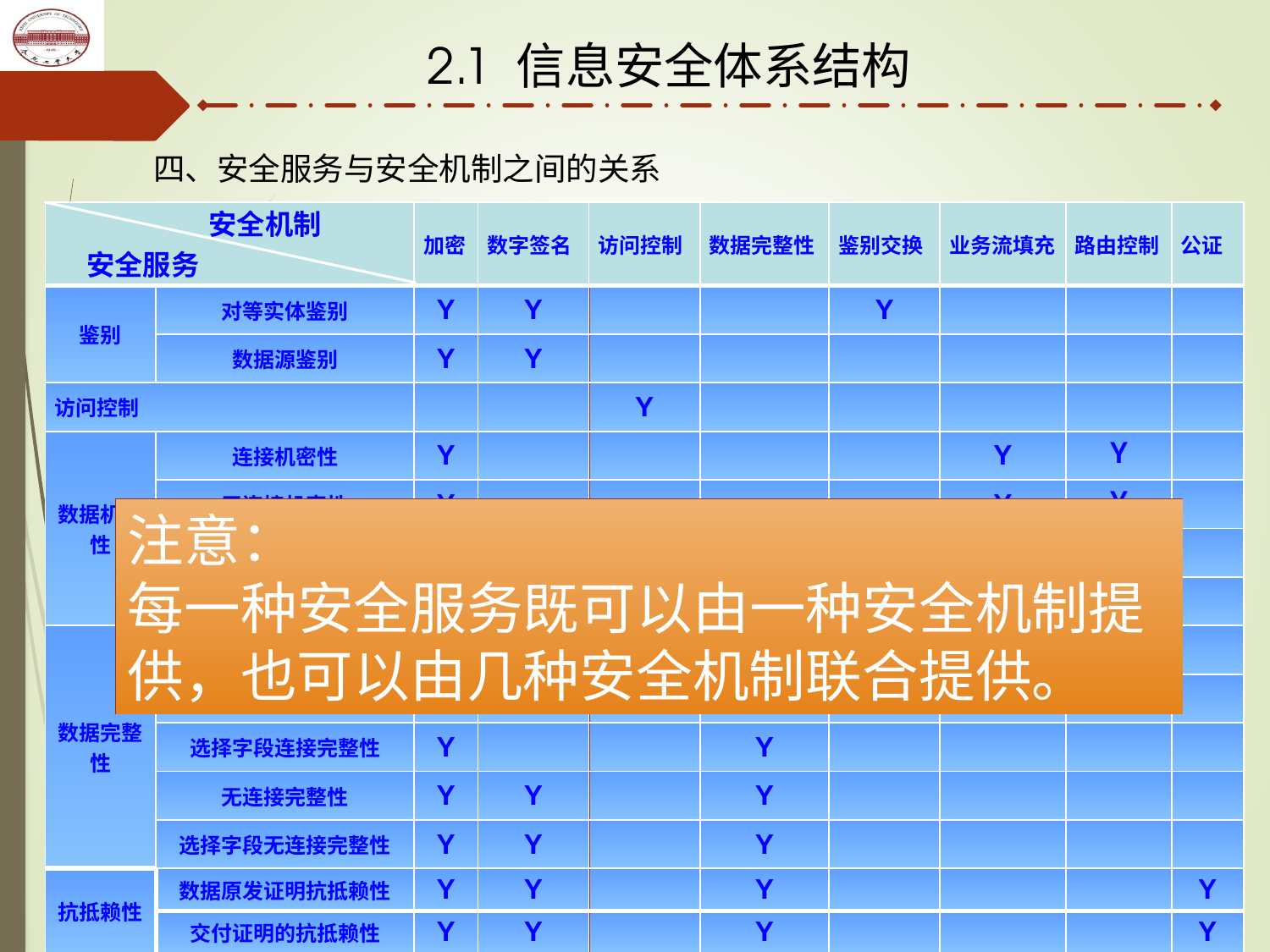

2.1 信息安全体系结构
四、安全服务与安全机制之间的关系
| 安全机制 安全服务 |  | 加密 | 数字签名 | 访问控制 | 数据完整性 | 鉴别交换 | 业务流填充 | 路由控制 | 公证 |
| --- | --- | --- | --- | --- | --- | --- | --- | --- | --- |
| 鉴别 | 对等实体鉴别 | Y | Y |  |  | Y |  |  |  |
|  | 数据源鉴别 | Y | Y |  |  |  |  |  |  |
| 访问控制 |  |  |  | Y |  |  |  |  |  |
| 数据机密性 | 连接机密性 | Y |  |  |  |  | Y | Y |  |
|  | 无连接机密性 | Y |  |  |  |  | Y | Y |  |
|  | 选择字段机密性 | Y |  |  |  |  |  |  |  |
|  | 业务流机密性 | Y |  |  |  |  | Y | Y |  |
| 数据完整性 | 可恢复的连接完整性 | Y |  |  | Y |  |  |  |  |
|  | 不可恢复的连接完整性 | Y |  |  | Y |  |  |  |  |
|  | 选择字段连接完整性 | Y |  |  | Y |  |  |  |  |
|  | 无连接完整性 | Y | Y |  | Y |  |  |  |  |
|  | 选择字段无连接完整性 | Y | Y |  | Y |  |  |  |  |
| 抗抵赖性 | 数据原发证明抗抵赖性 | Y | Y |  | Y |  |  |  | Y |
|  | 交付证明的抗抵赖性 | Y | Y |  | Y |  |  |  | Y |
注意：
每一种安全服务既可以由一种安全机制提供，也可以由几种安全机制联合提供。